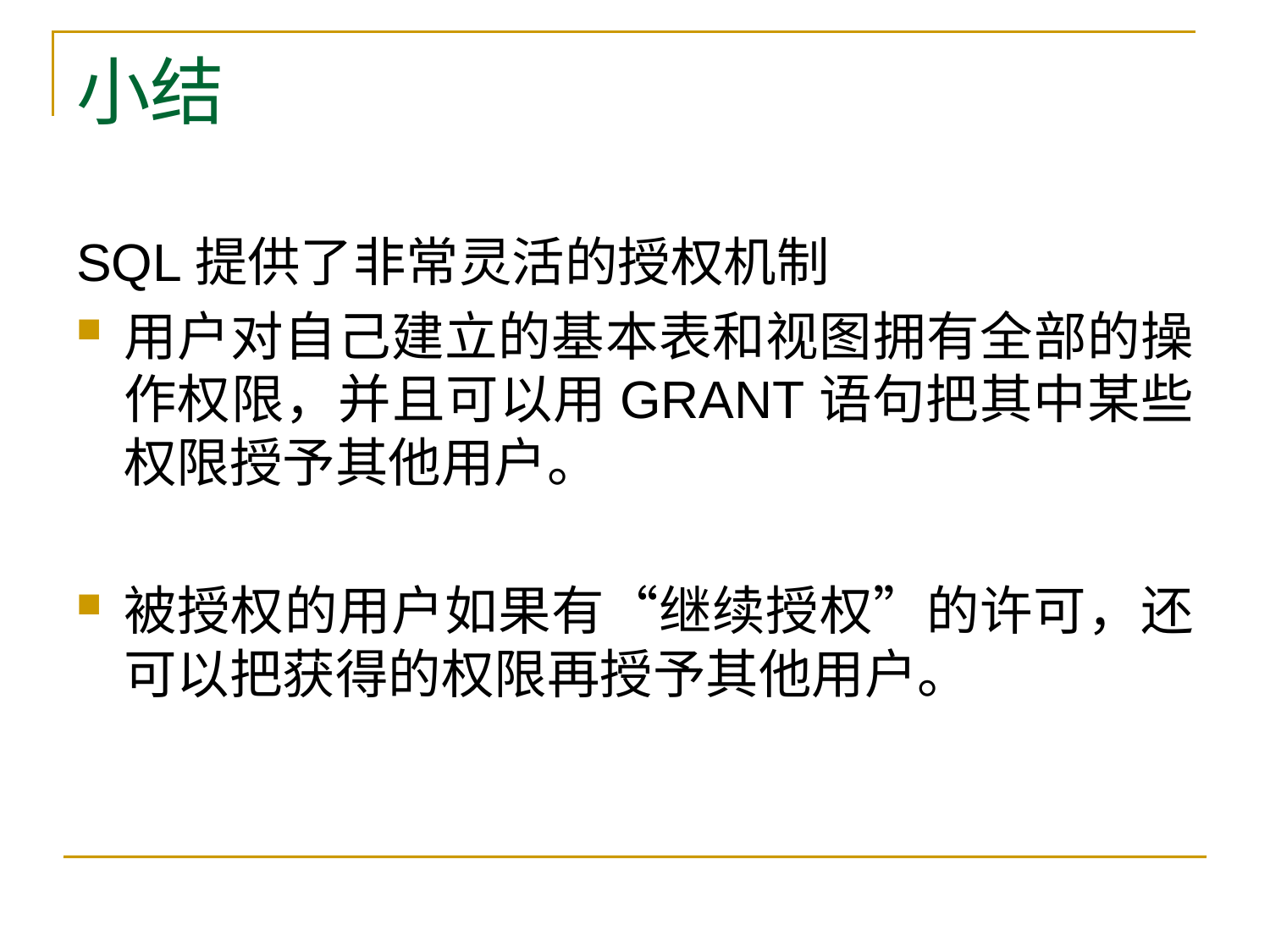

# 小结
SQL提供了非常灵活的授权机制
用户对自己建立的基本表和视图拥有全部的操作权限，并且可以用GRANT语句把其中某些权限授予其他用户。

被授权的用户如果有“继续授权”的许可，还可以把获得的权限再授予其他用户。